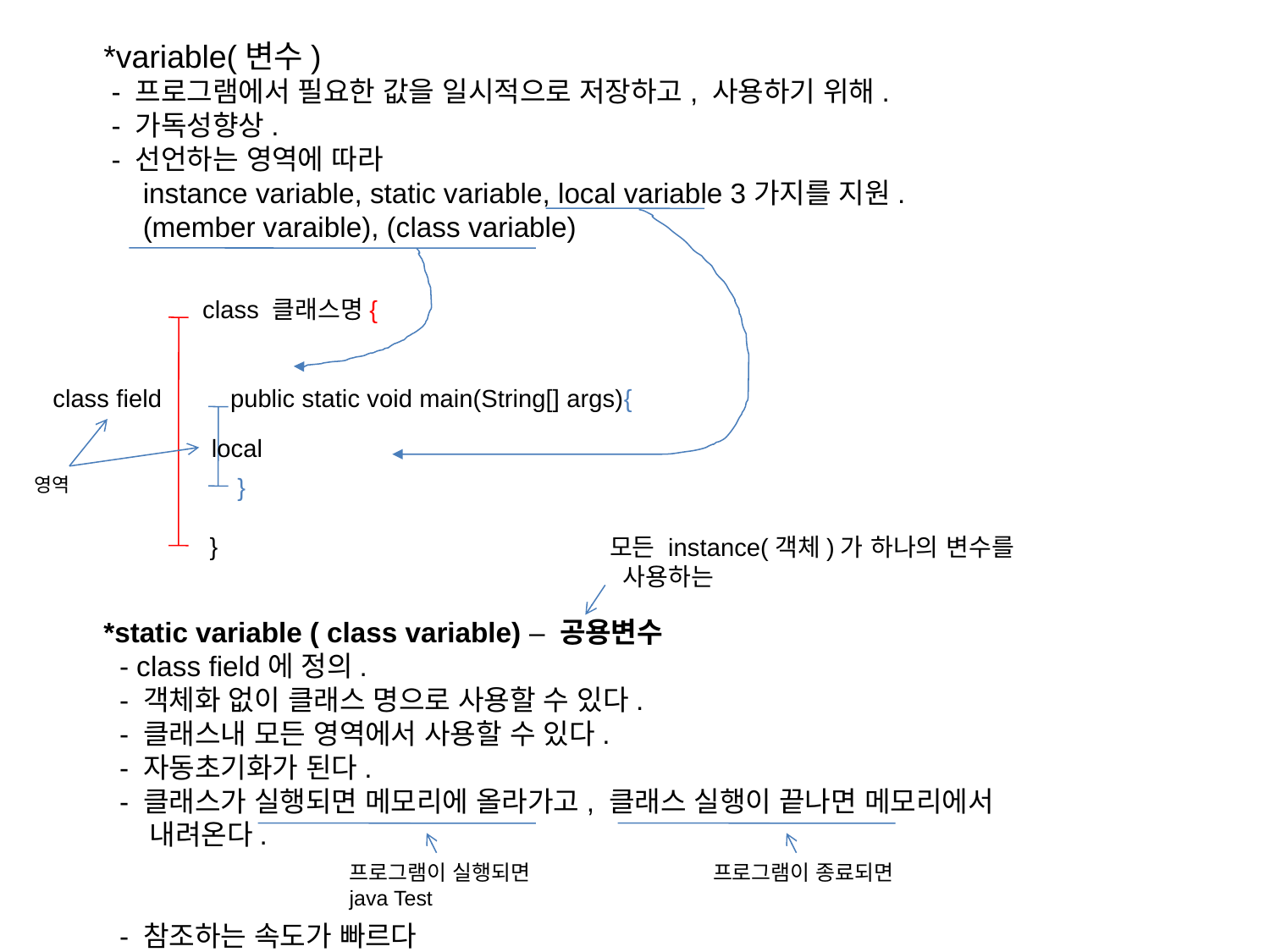

*variable(변수)
 - 프로그램에서 필요한 값을 일시적으로 저장하고, 사용하기 위해.
 - 가독성향상.
 - 선언하는 영역에 따라
     instance variable, static variable, local variable 3가지를 지원.
     (member varaible), (class variable)

*static variable ( class variable) – 공용변수
  - class field에 정의.
  - 객체화 없이 클래스 명으로 사용할 수 있다.
  - 클래스내 모든 영역에서 사용할 수 있다.
  - 자동초기화가 된다.
  - 클래스가 실행되면 메모리에 올라가고, 클래스 실행이 끝나면 메모리에서
     내려온다.

  - 참조하는 속도가 빠르다

class 클래스명{

    public static void main(String[] args){

     }

 }
class field
local
영역
모든 instance(객체)가 하나의 변수를
 사용하는
프로그램이 실행되면
java Test
프로그램이 종료되면